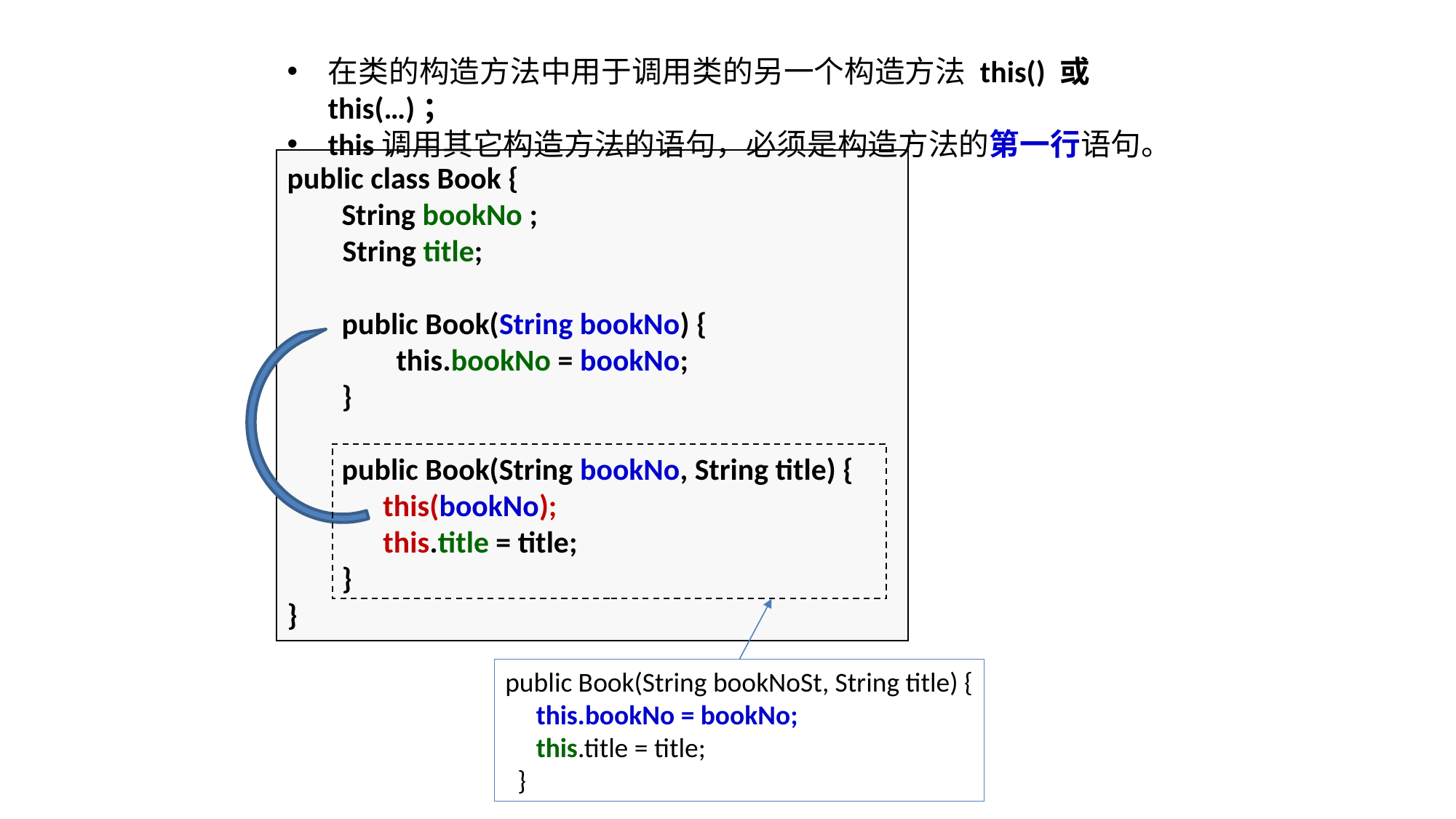

在类的构造方法中用于调用类的另一个构造方法 this() 或 this(…)；
this调用其它构造方法的语句，必须是构造方法的第一行语句。
public class Book {
String bookNo ;
        String title;

public Book(String bookNo) {
this.bookNo = bookNo;
}

public Book(String bookNo, String title) {
      this(bookNo);
      this.title = title;
}
}

public Book(String bookNoSt, String title) {
     this.bookNo = bookNo;
     this.title = title;
  }
79